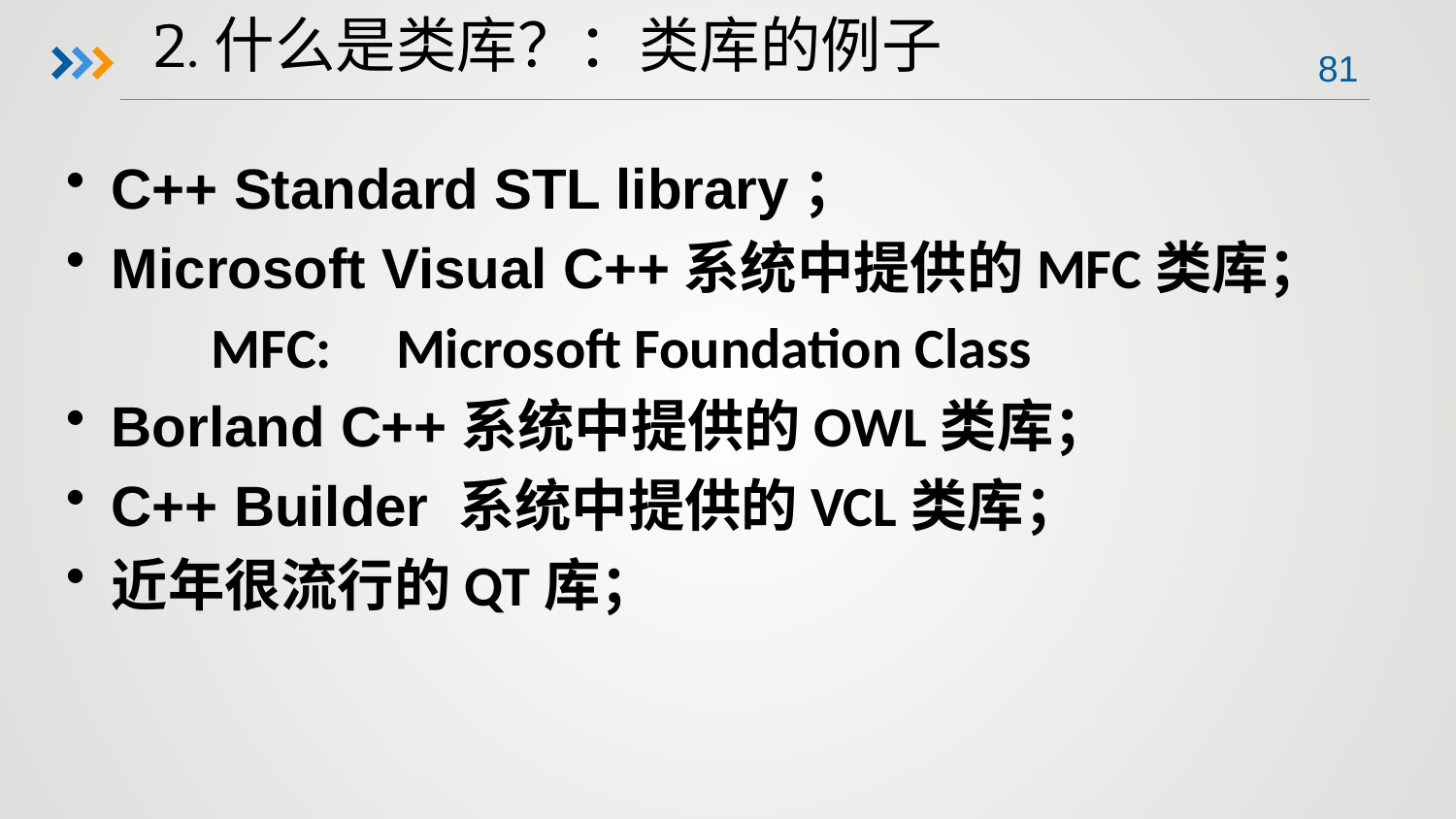

2.什么是类库？：类库的例子
C++ Standard STL library；
Microsoft Visual C++系统中提供的MFC类库；
	MFC:     Microsoft Foundation Class
Borland C++系统中提供的OWL类库；
C++ Builder 系统中提供的VCL类库；
近年很流行的QT库；